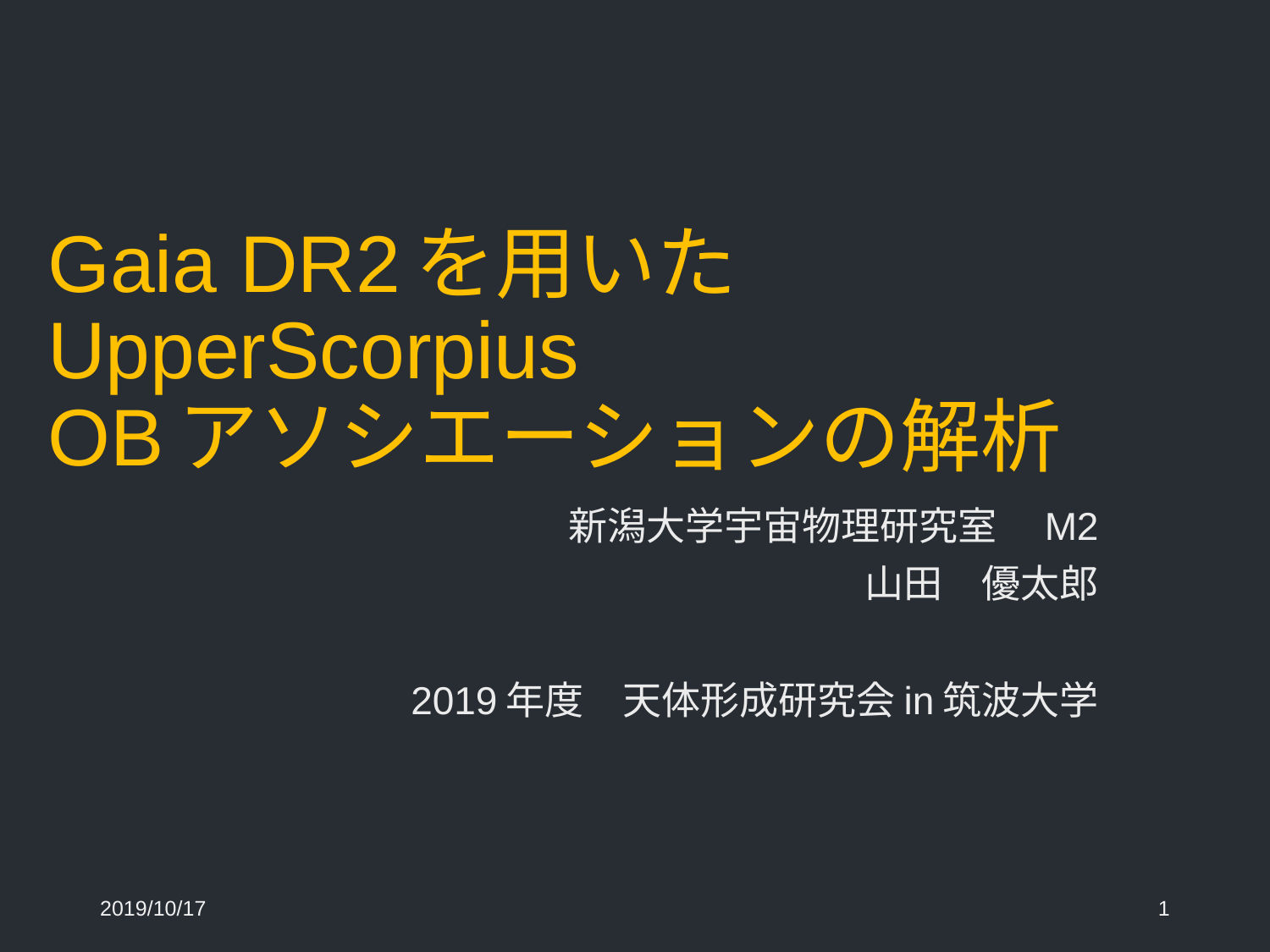

# Gaia DR2を用いた UpperScorpius 　　　　　　　OBアソシエーションの解析
新潟大学宇宙物理研究室　M2
山田　優太郎

2019年度　天体形成研究会in筑波大学
2019/10/17
1